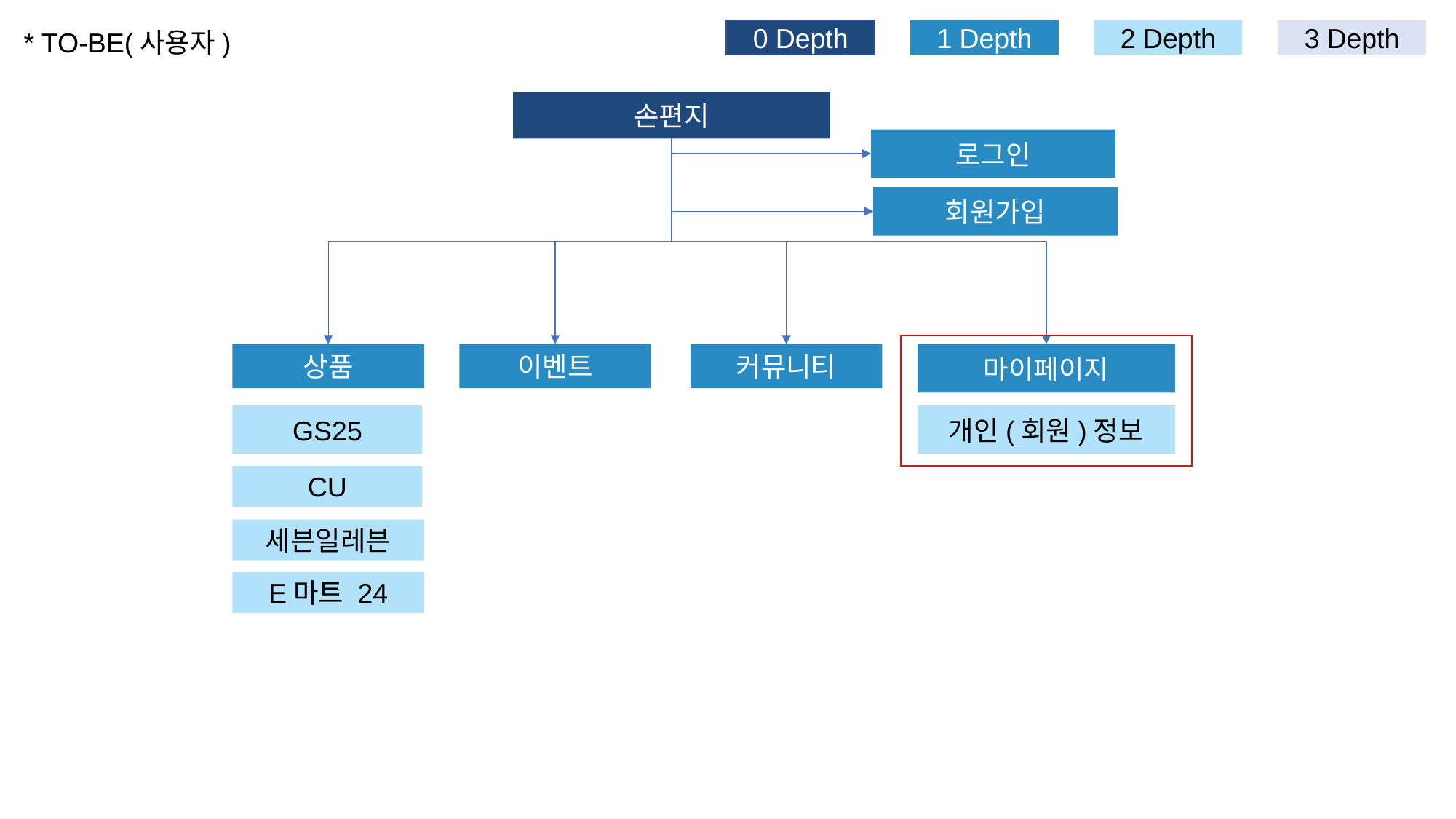

* TO-BE(사용자)
0 Depth
1 Depth
2 Depth
3 Depth
손편지
로그인
회원가입

상품
이벤트
커뮤니티
마이페이지
GS25
개인(회원)정보
CU
세븐일레븐
E마트 24